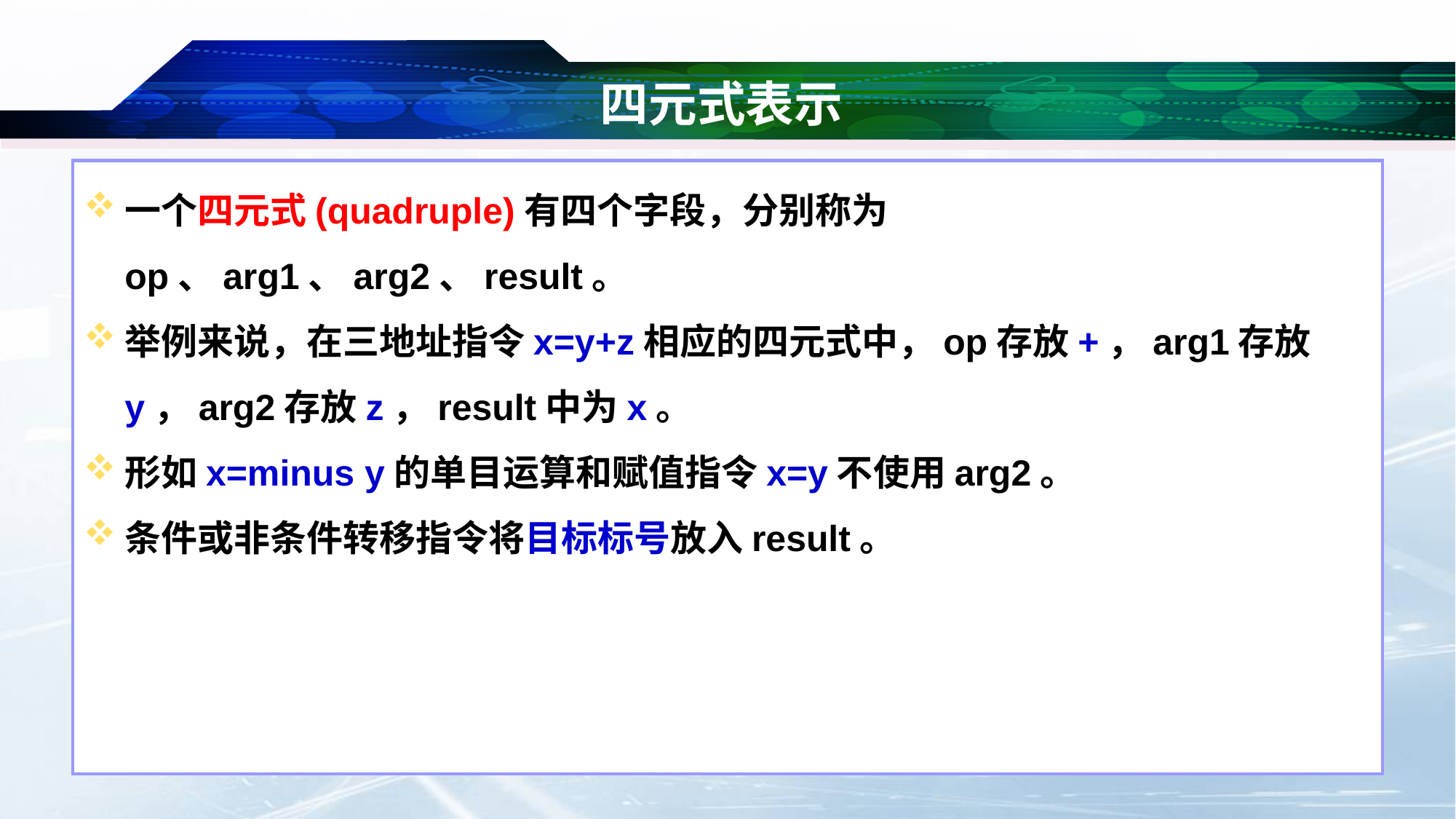

# 四元式表示
一个四元式(quadruple)有四个字段，分别称为op、arg1、arg2、result。
举例来说，在三地址指令x=y+z相应的四元式中，op存放+，arg1存放y，arg2存放z，result中为x。
形如x=minus y的单目运算和赋值指令x=y不使用arg2。
条件或非条件转移指令将目标标号放入result。